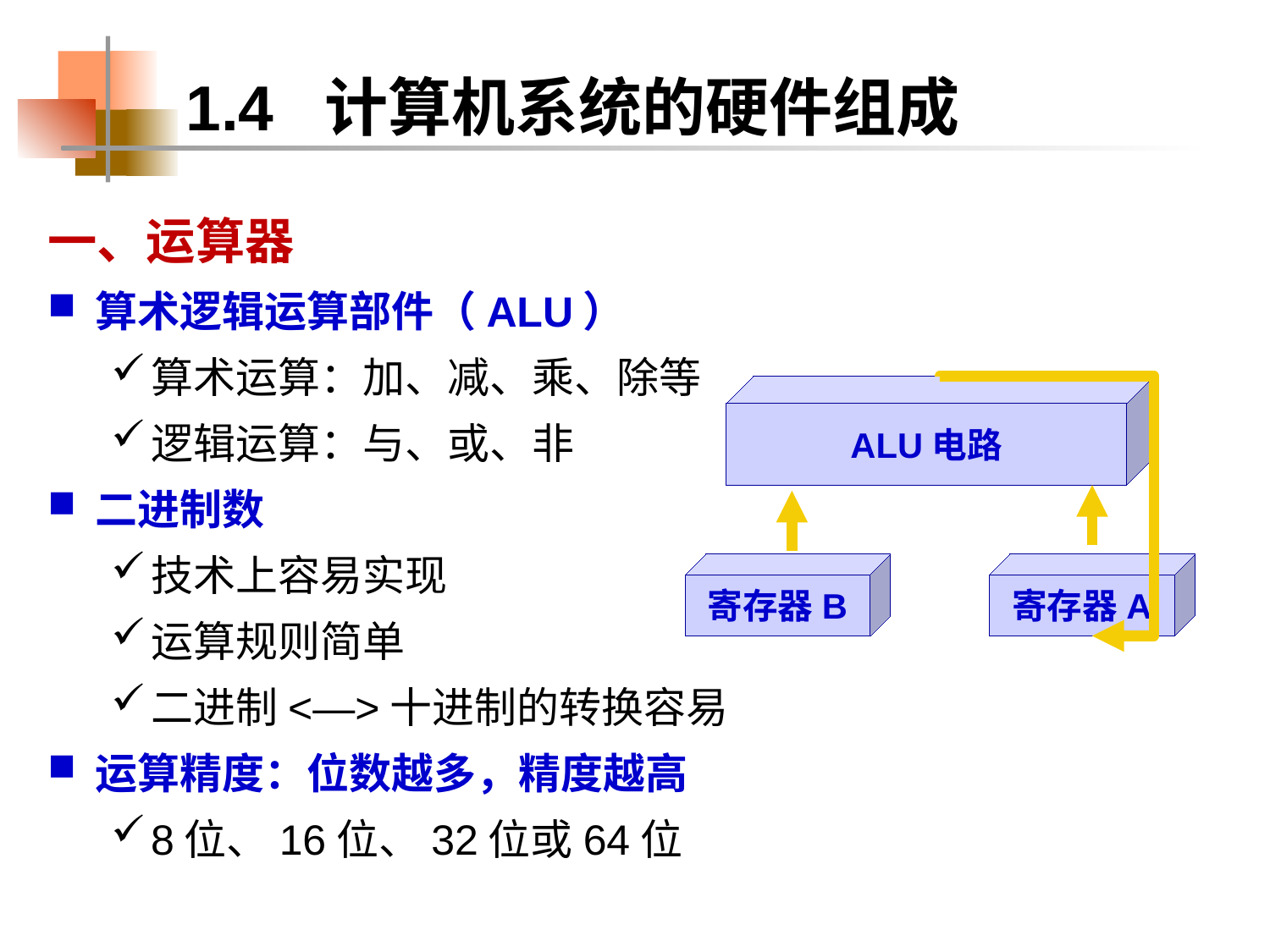

1.4  计算机系统的硬件组成
一、运算器
算术逻辑运算部件（ALU）
算术运算：加、减、乘、除等
逻辑运算：与、或、非
二进制数
技术上容易实现
运算规则简单
二进制<—>十进制的转换容易
运算精度：位数越多，精度越高
8位、16位、32位或64位
ALU电路
寄存器B
寄存器A